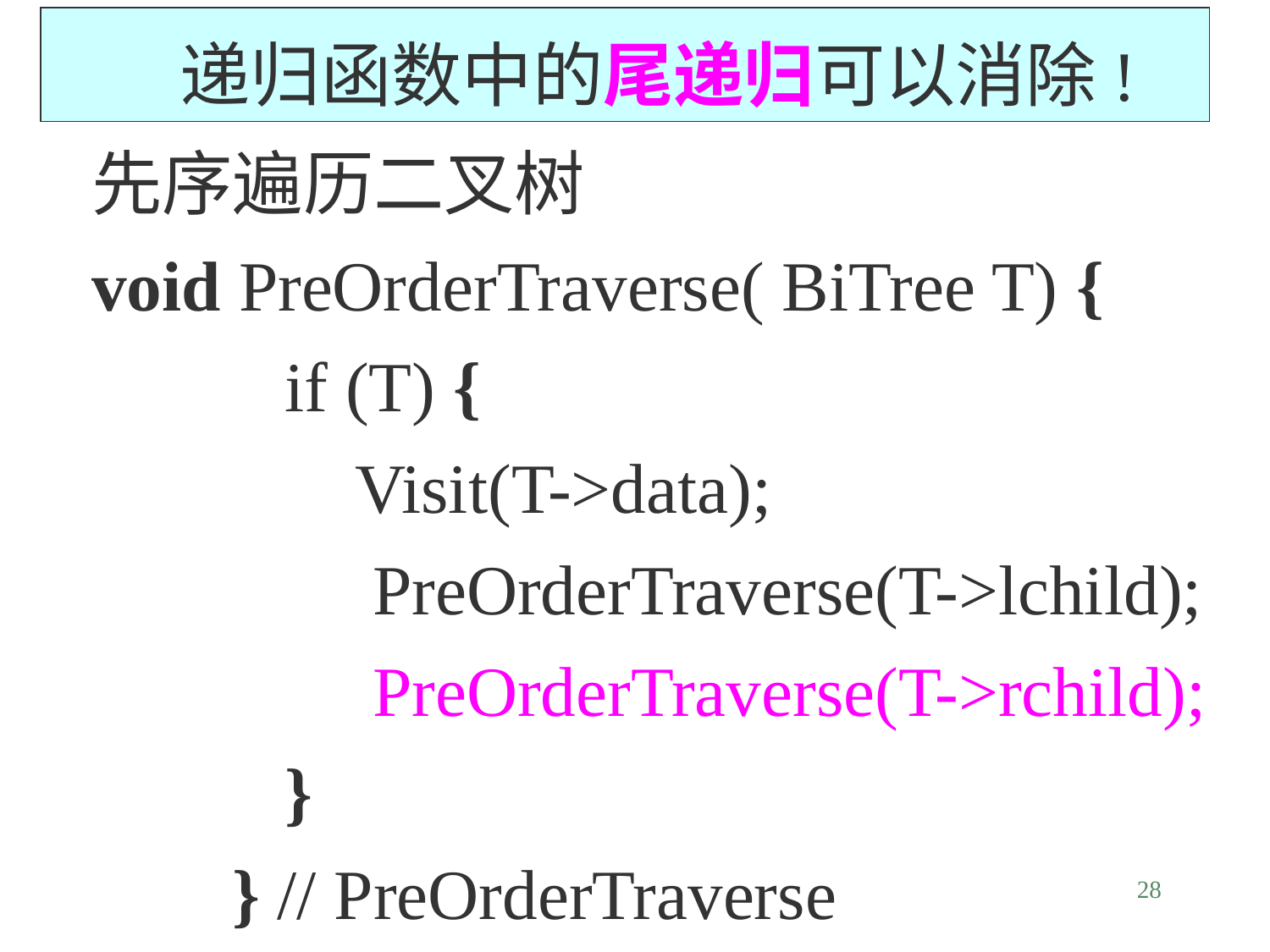

递归函数中的尾递归可以消除!
先序遍历二叉树
void PreOrderTraverse( BiTree T) {
           if (T) {
               Visit(T->data);
                PreOrderTraverse(T->lchild);
                PreOrderTraverse(T->rchild);
           }
        } // PreOrderTraverse
28